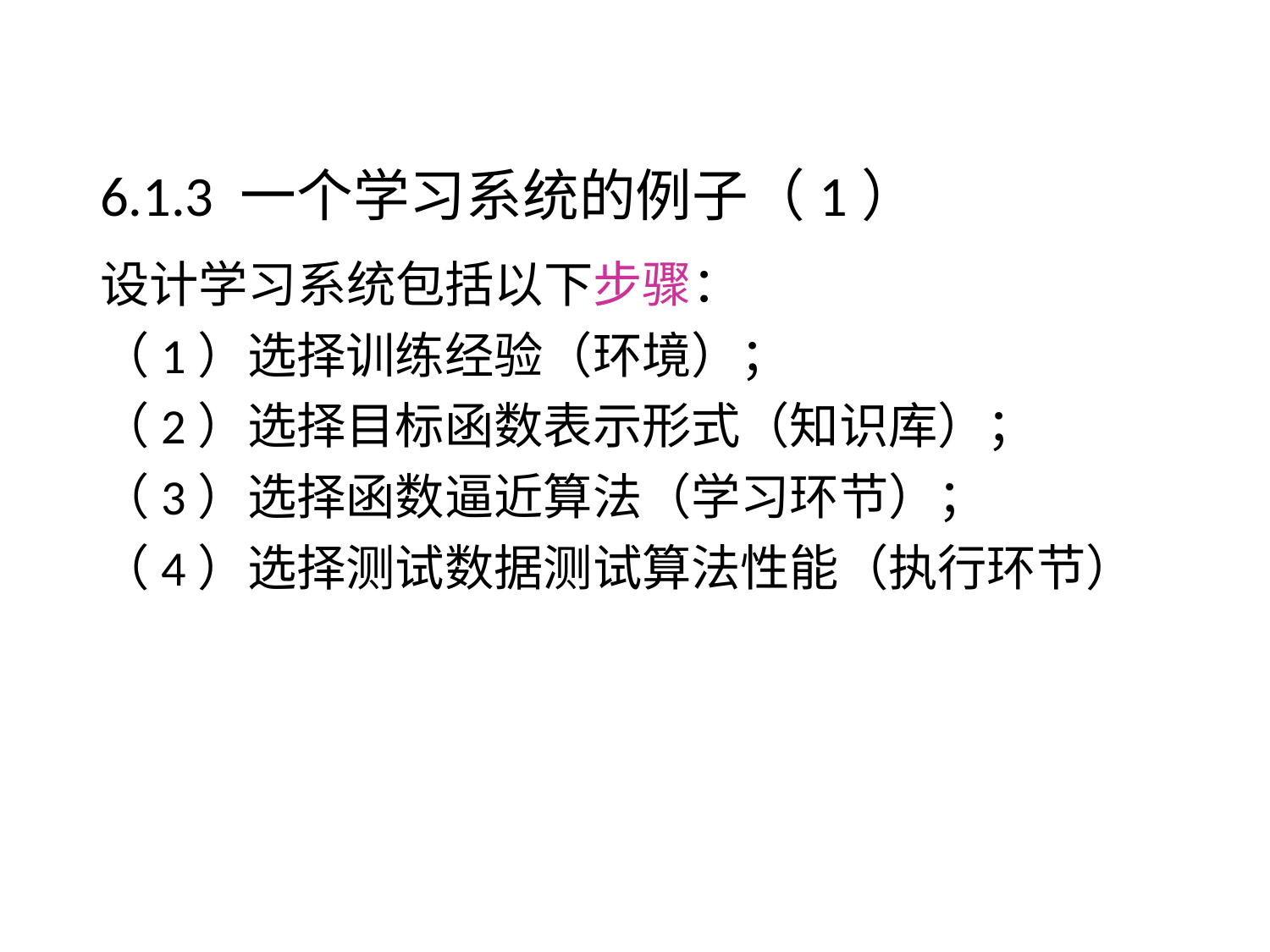

# 6.1.3 一个学习系统的例子（1）
设计学习系统包括以下步骤：
（1）选择训练经验（环境）；
（2）选择目标函数表示形式（知识库）；
（3）选择函数逼近算法（学习环节）；
（4）选择测试数据测试算法性能（执行环节）